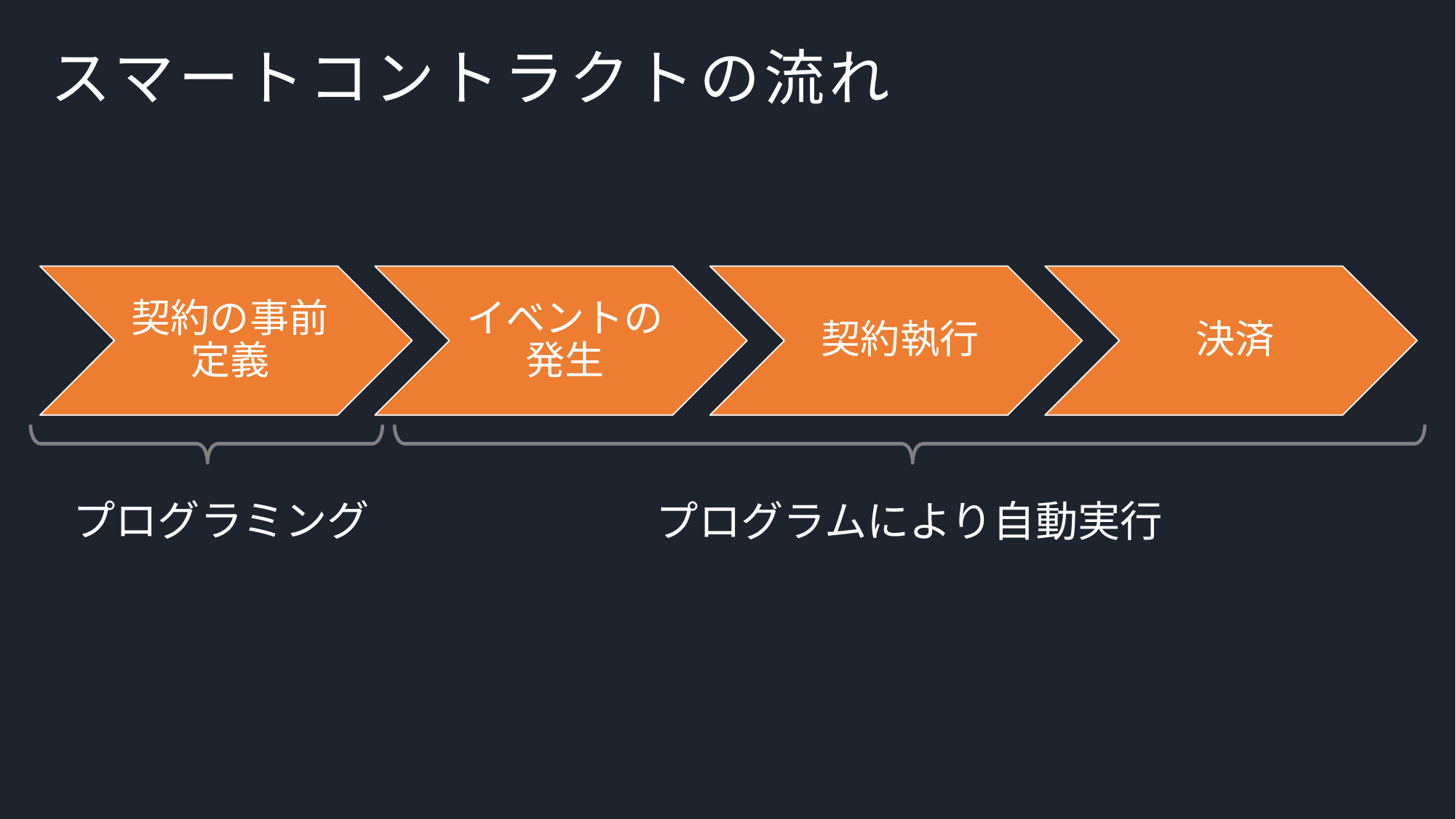

# スマートコントラクトの流れ
契約の事前定義
イベントの発生
契約執行
決済

プログラミング
プログラムにより自動実行